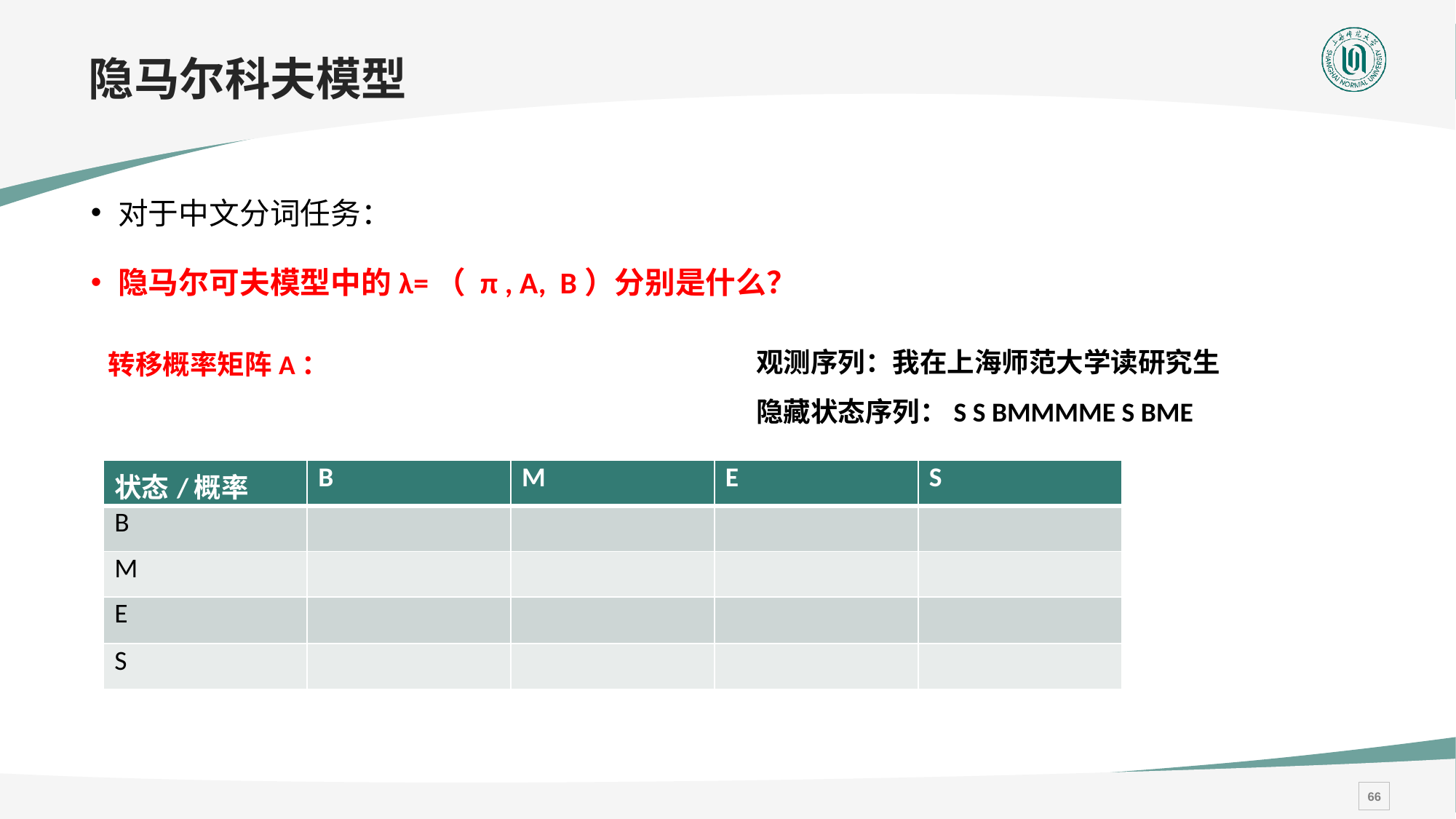

# 隐马尔科夫模型
对于中文分词任务：
隐马尔可夫模型中的λ=（ π , A,  B）分别是什么？

观测序列：我在上海师范大学读研究生
隐藏状态序列：S S BMMMME S BME
转移概率矩阵A：
| 状态/概率 | B | M | E | S |
| --- | --- | --- | --- | --- |
| B |  |  |  |  |
| M |  |  |  |  |
| E |  |  |  |  |
| S |  |  |  |  |